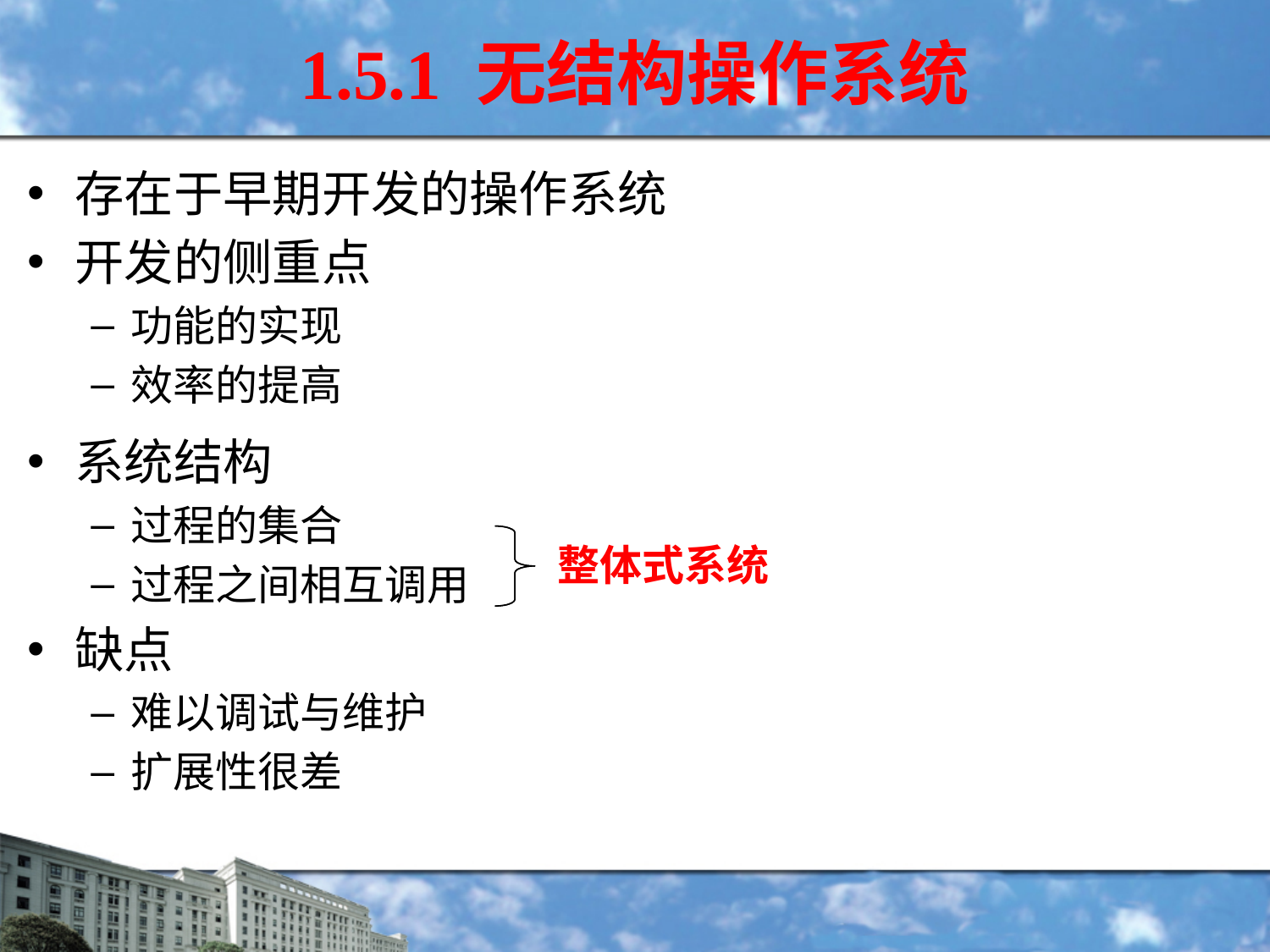

# 1.5.1 无结构操作系统
存在于早期开发的操作系统
开发的侧重点
功能的实现
效率的提高
系统结构
过程的集合
过程之间相互调用
缺点
难以调试与维护
扩展性很差

整体式系统